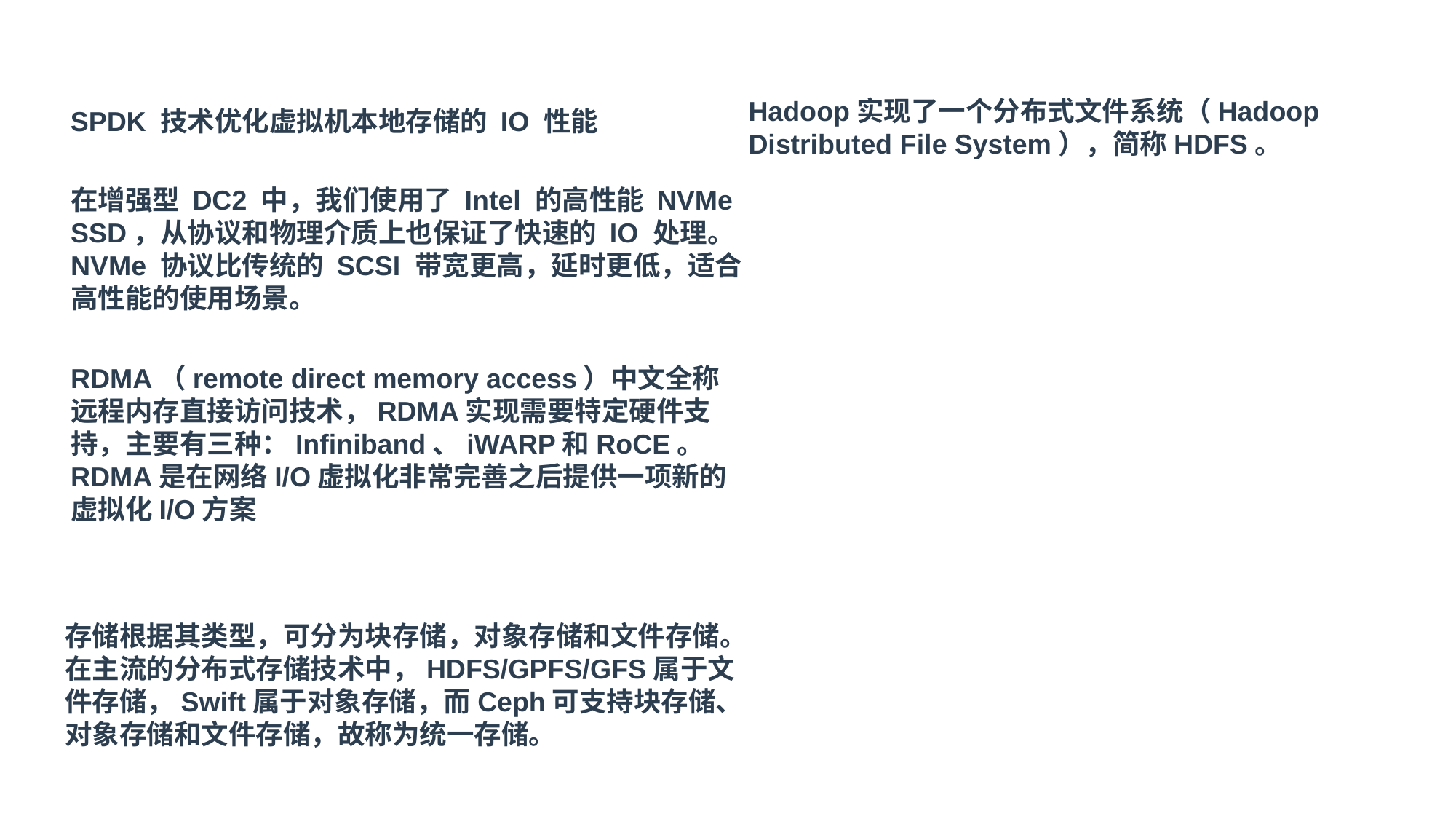

Hadoop实现了一个分布式文件系统（Hadoop Distributed File System），简称HDFS。
SPDK 技术优化虚拟机本地存储的 IO 性能
在增强型 DC2 中，我们使用了 Intel 的高性能 NVMe SSD，从协议和物理介质上也保证了快速的 IO 处理。NVMe 协议比传统的 SCSI 带宽更高，延时更低，适合高性能的使用场景。
RDMA（remote direct memory access）中文全称远程内存直接访问技术，RDMA实现需要特定硬件支持，主要有三种：Infiniband、iWARP和RoCE。RDMA是在网络I/O虚拟化非常完善之后提供一项新的虚拟化I/O方案
存储根据其类型，可分为块存储，对象存储和文件存储。在主流的分布式存储技术中，HDFS/GPFS/GFS属于文件存储，Swift属于对象存储，而Ceph可支持块存储、对象存储和文件存储，故称为统一存储。